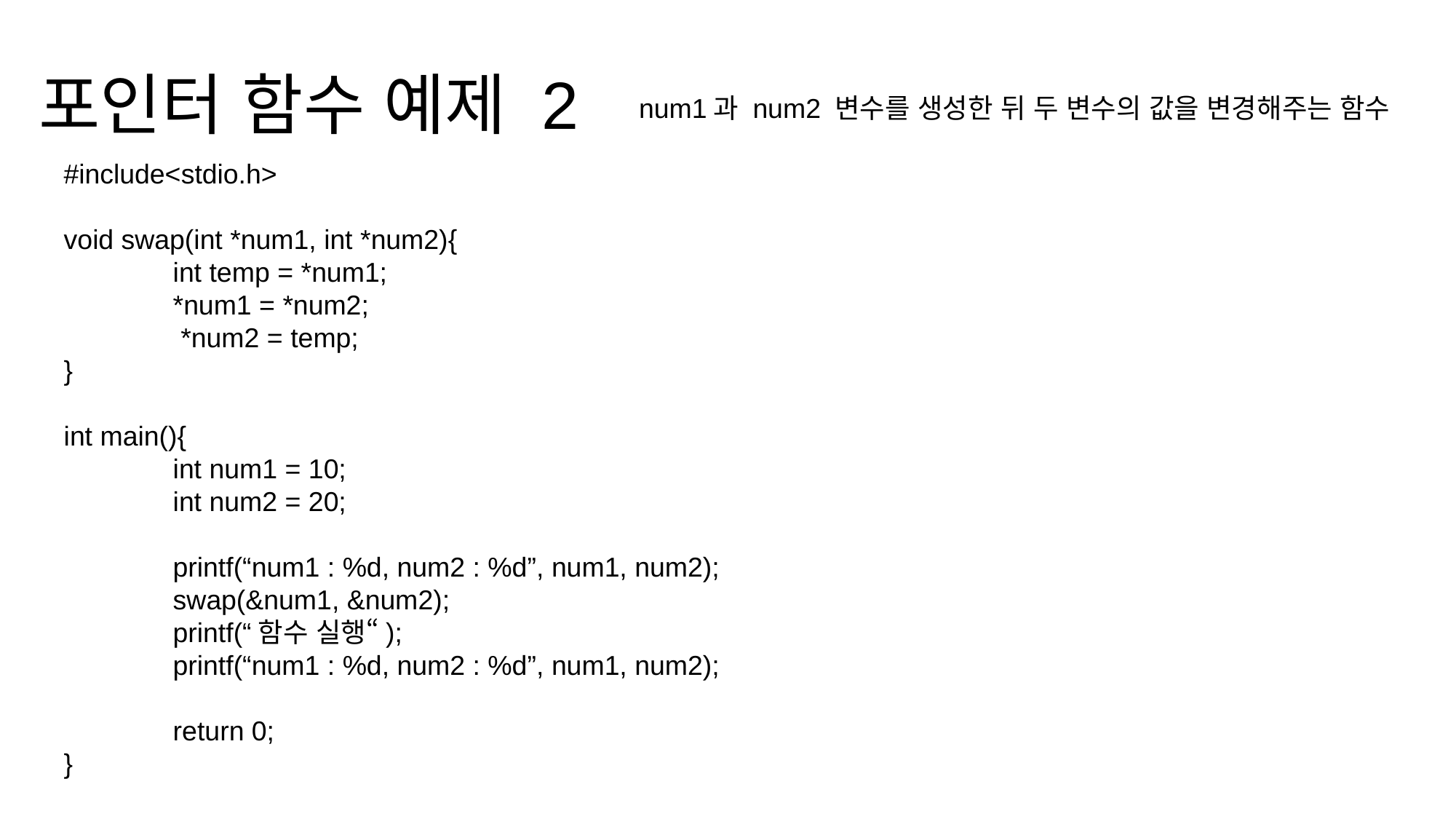

# 포인터 함수 예제 2
num1과 num2 변수를 생성한 뒤 두 변수의 값을 변경해주는 함수
#include<stdio.h>

void swap(int *num1, int *num2){
	int temp = *num1;
	*num1 = *num2;
	 *num2 = temp;
}

int main(){
	int num1 = 10;
	int num2 = 20;

	printf(“num1 : %d, num2 : %d”, num1, num2);
	swap(&num1, &num2);
	printf(“함수 실행“);
	printf(“num1 : %d, num2 : %d”, num1, num2);

	return 0;
}